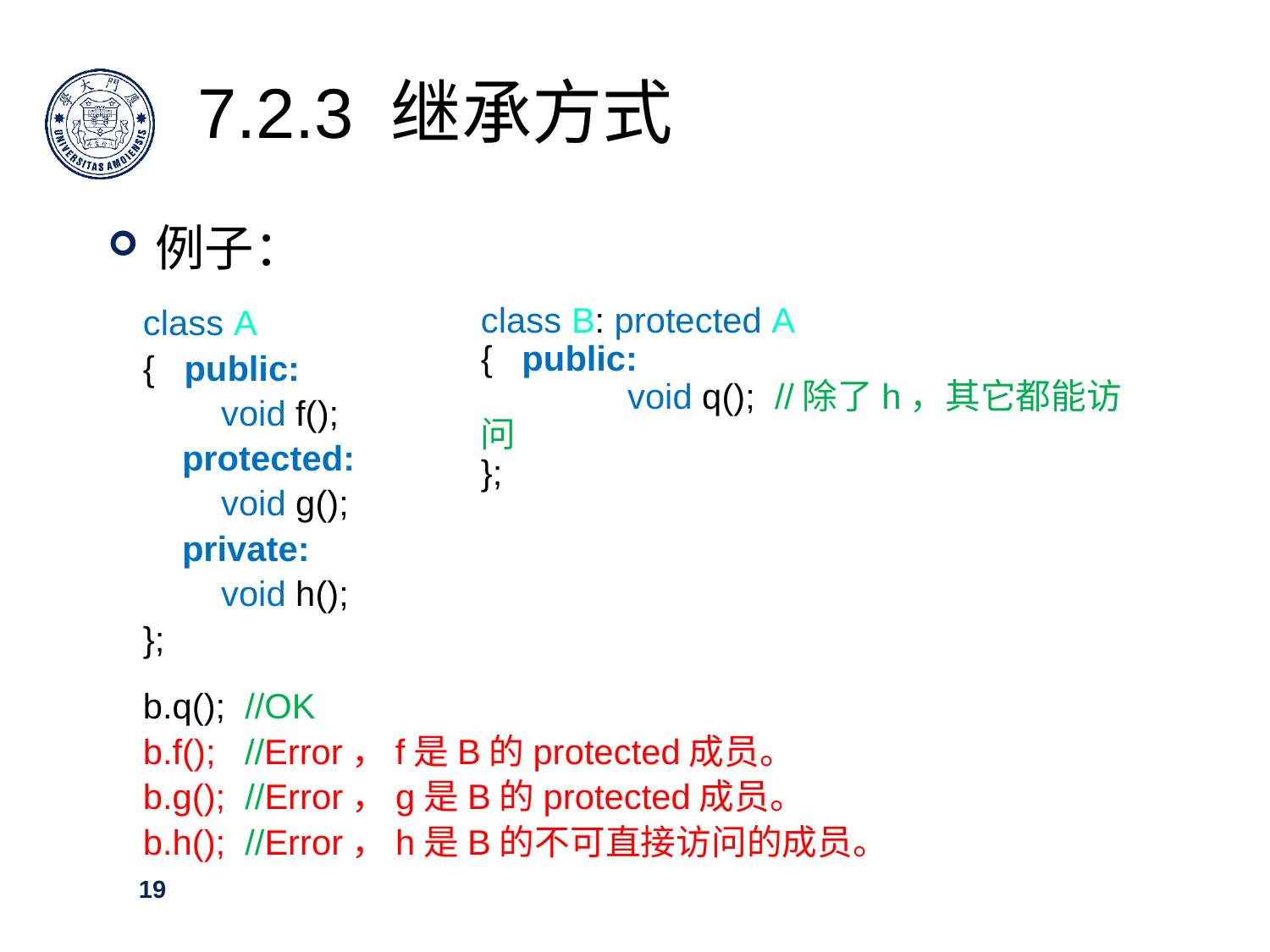

7.2.3 继承方式
例子：
class A
{   public:
        void f();
    protected:
        void g();
    private:
        void h();
};

b.q();  //OK
b.f();   //Error，f是B的protected成员。
b.g();  //Error，g是B的protected成员。
b.h();  //Error，h是B的不可直接访问的成员。

class B: protected A
{   public:
     	  void q();  //除了h，其它都能访问
};
19